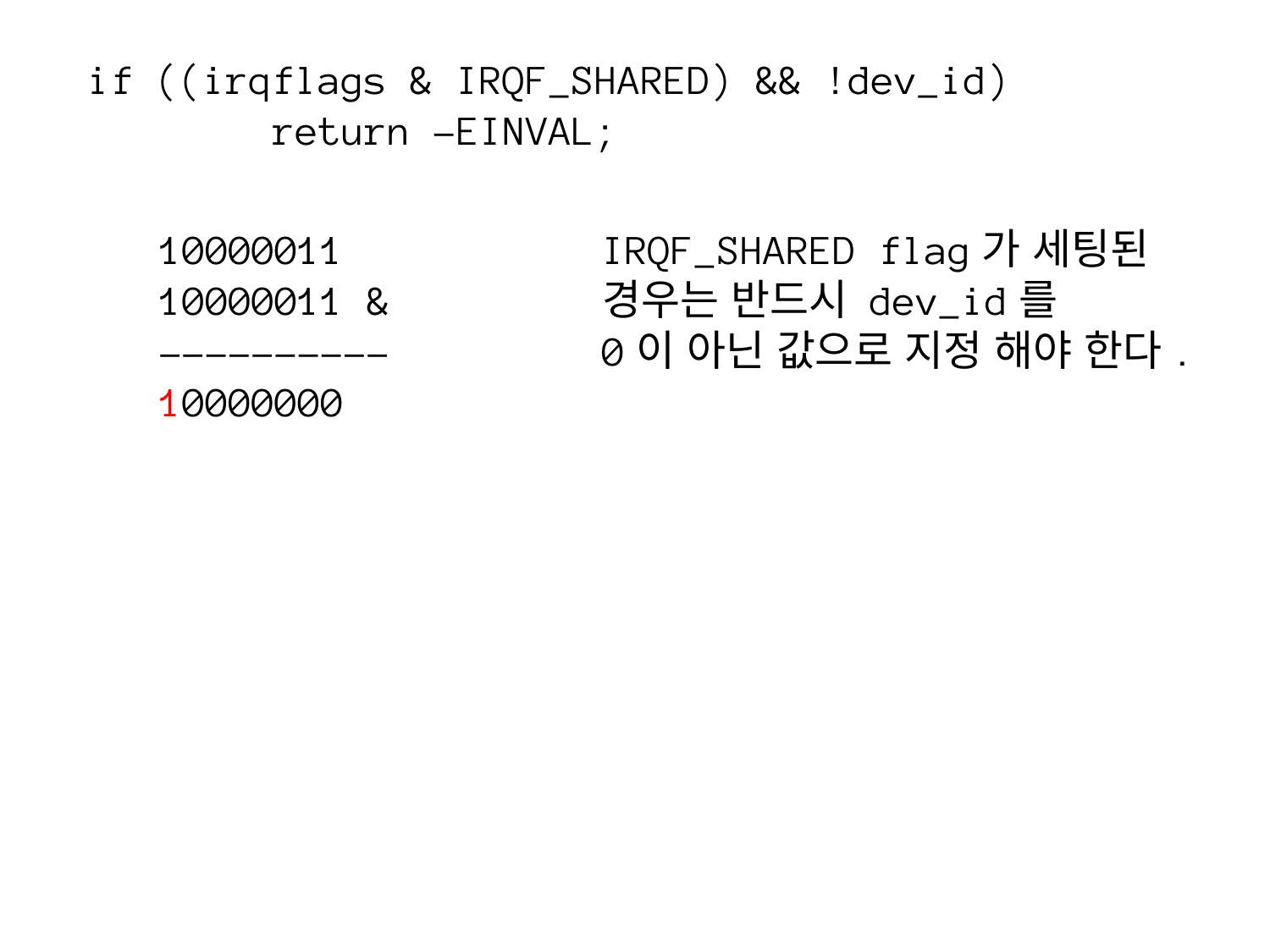

if ((irqflags & IRQF_SHARED) && !dev_id)
        return -EINVAL;
10000011
10000011 &
----------
10000000
IRQF_SHARED flag가 세팅된
경우는 반드시 dev_id를
0이 아닌 값으로 지정 해야 한다.